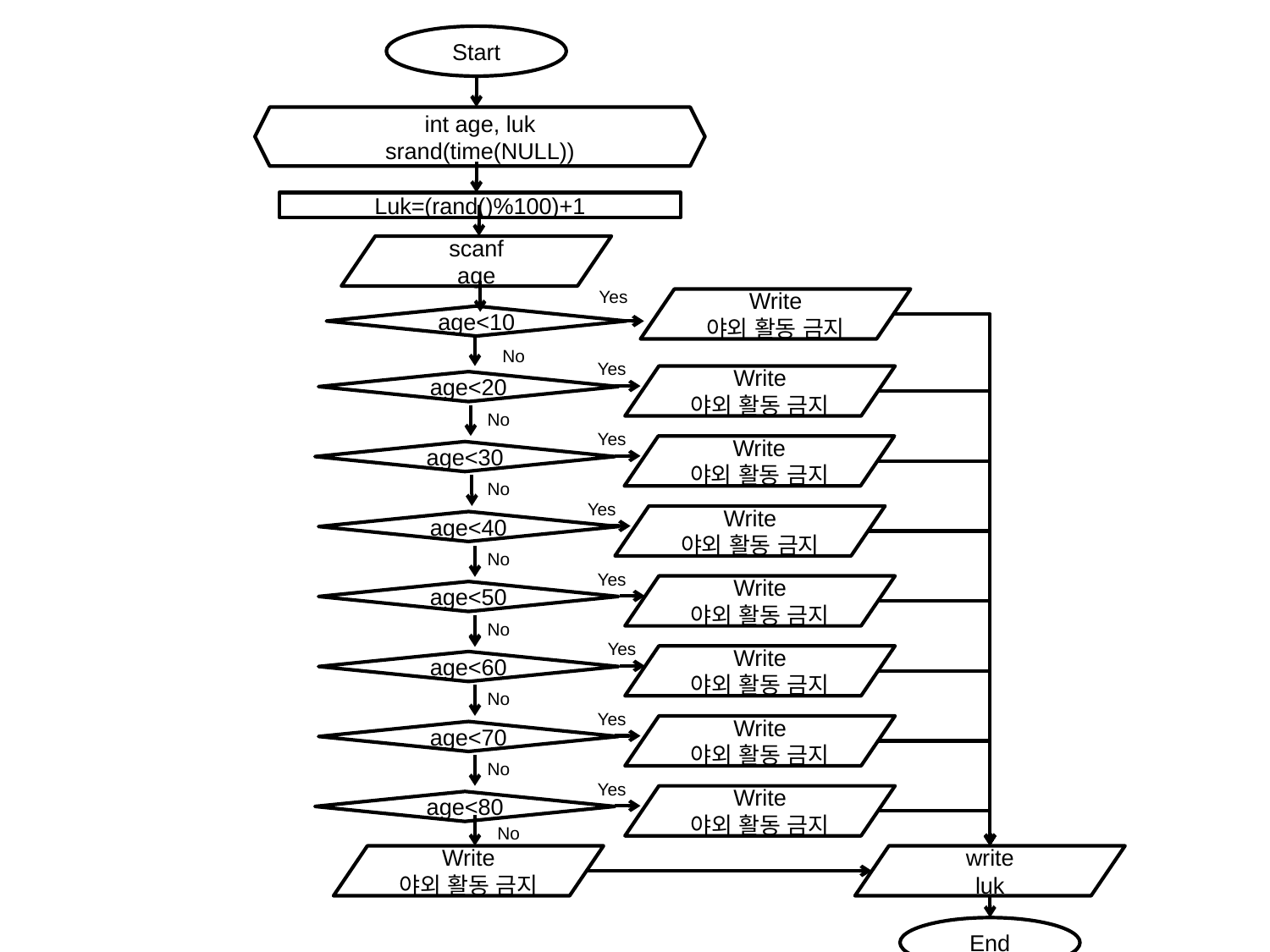

Start
int age, luk
srand(time(NULL))
Luk=(rand()%100)+1
scanf
age
Yes
Write
야외 활동 금지
age<10
No
Yes
Write
야외 활동 금지
age<20
No
Yes
Write
야외 활동 금지
age<30
No
Yes
Write
야외 활동 금지
age<40
No
Yes
Write
야외 활동 금지
age<50
No
Yes
Write
야외 활동 금지
age<60
No
Yes
Write
야외 활동 금지
age<70
No
Yes
Write
야외 활동 금지
age<80
No
Write
야외 활동 금지
write
luk
End